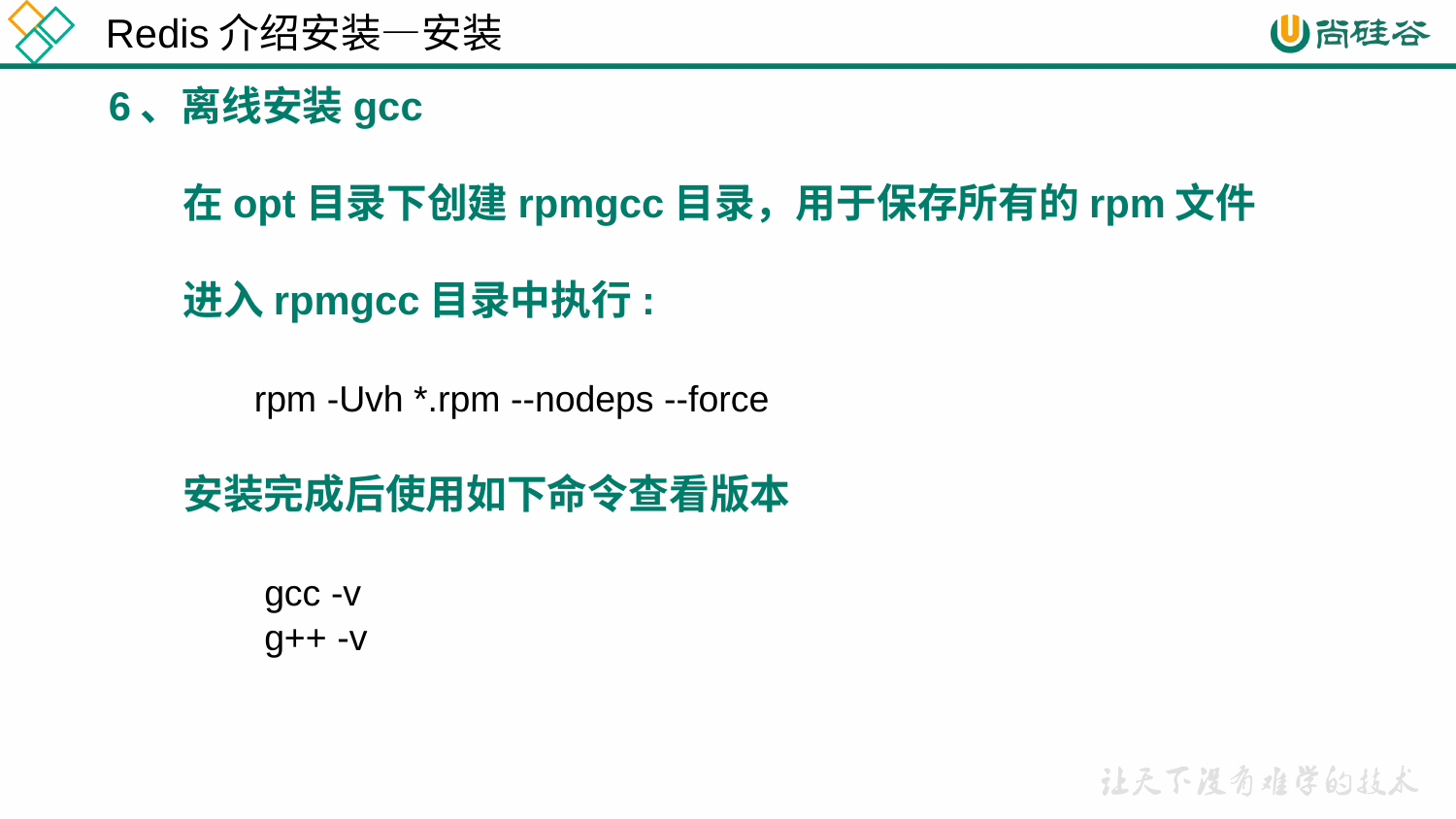

Redis介绍安装—安装
6、离线安装gcc

       在opt目录下创建rpmgcc目录，用于保存所有的rpm文件

       进入rpmgcc目录中执行:

	rpm -Uvh *.rpm --nodeps --force

       安装完成后使用如下命令查看版本

	 gcc -v
	 g++ -v